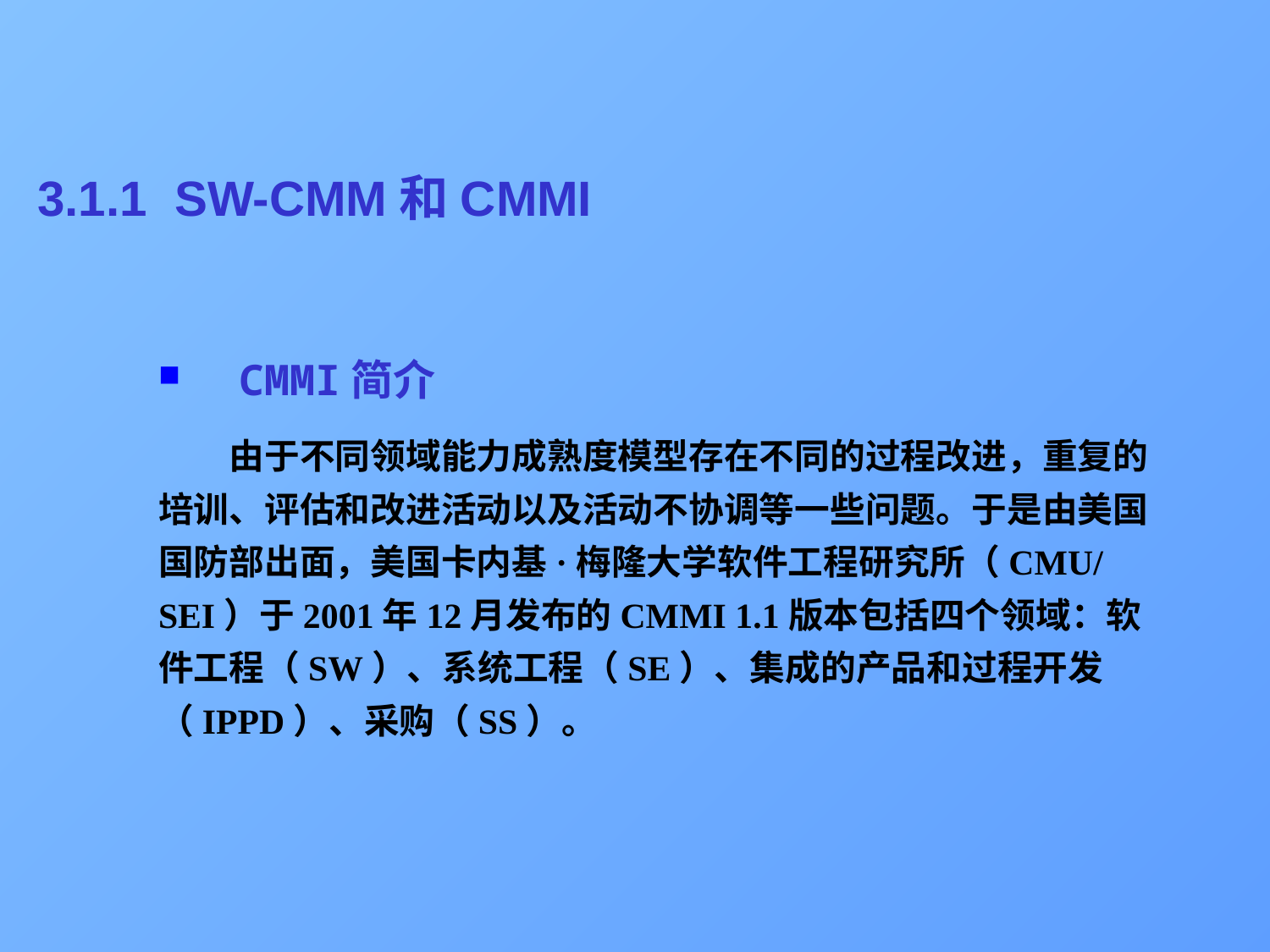

# 3.1.1  SW-CMM和CMMI
  CMMI简介

　　由于不同领域能力成熟度模型存在不同的过程改进，重复的培训、评估和改进活动以及活动不协调等一些问题。于是由美国国防部出面，美国卡内基·梅隆大学软件工程研究所（CMU/SEI）于2001年12月发布的CMMI 1.1版本包括四个领域：软件工程（SW）、系统工程（SE）、集成的产品和过程开发（IPPD）、采购（SS）。